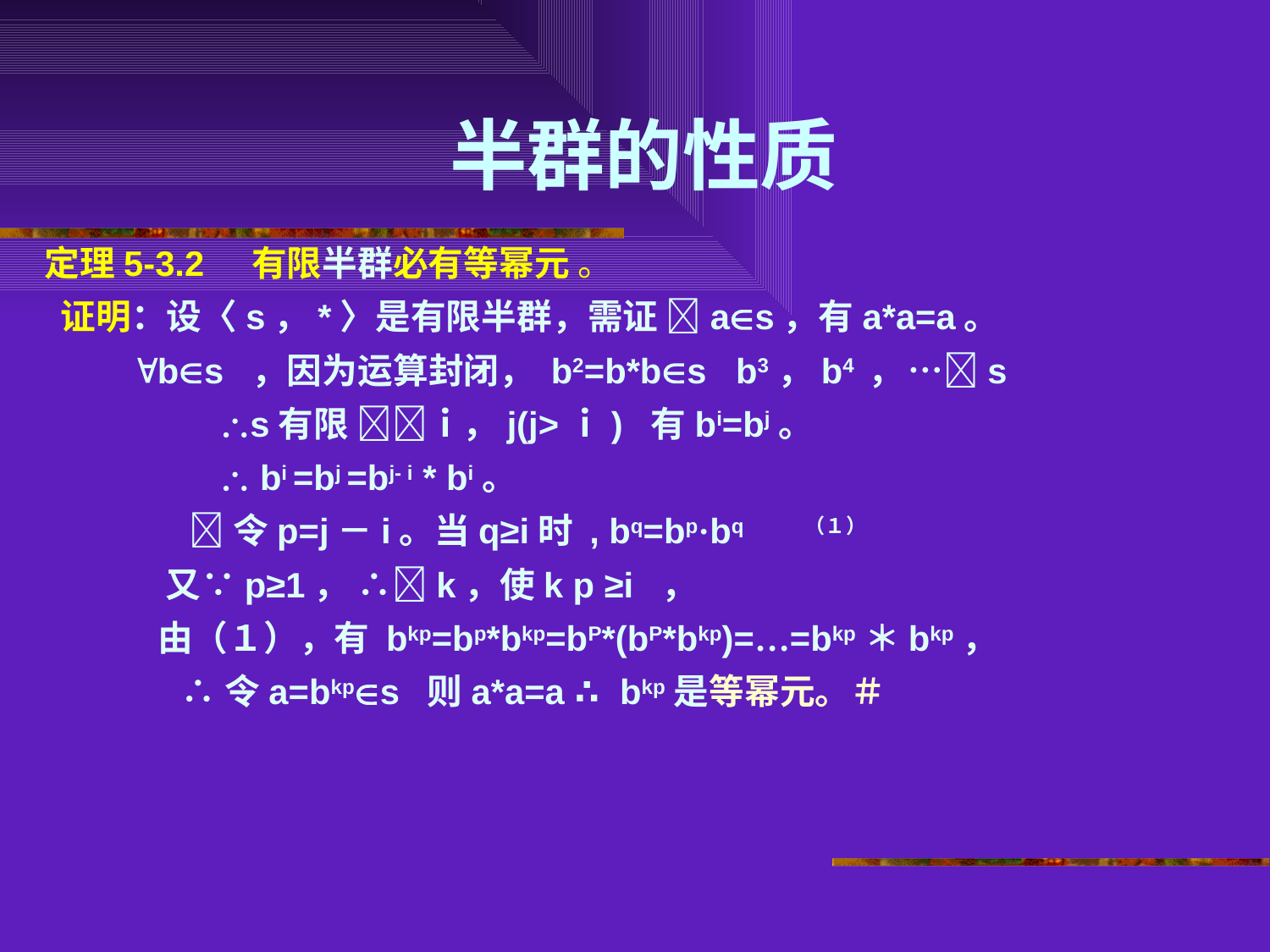

# 半群的性质
定理5-3.2    有限半群必有等幂元 。
 证明：设〈s，*〉是有限半群，需证 ∃a∈s，有a*a=a。
         ∀b∈s  ，因为运算封闭， b2=b*b∈s   b3，b4 ， …∈s
                  ∴s有限 ∴∃ｉ，j(j>ｉ)  有bi=bj。
                  ∴ bi =bj =bj- i * bi。
                  ∴令p=j－i。当q≥i时 , bq=bp·bq  　　（１）
              又∵p≥1， ∴∃k，使k p ≥i  ，
             由（１），有 bkp=bp*bkp=bP*(bP*bkp)=…=bkp＊bkp，
                 ∴令a=bkp∈s  则a*a=a ∴ bkp是等幂元。＃